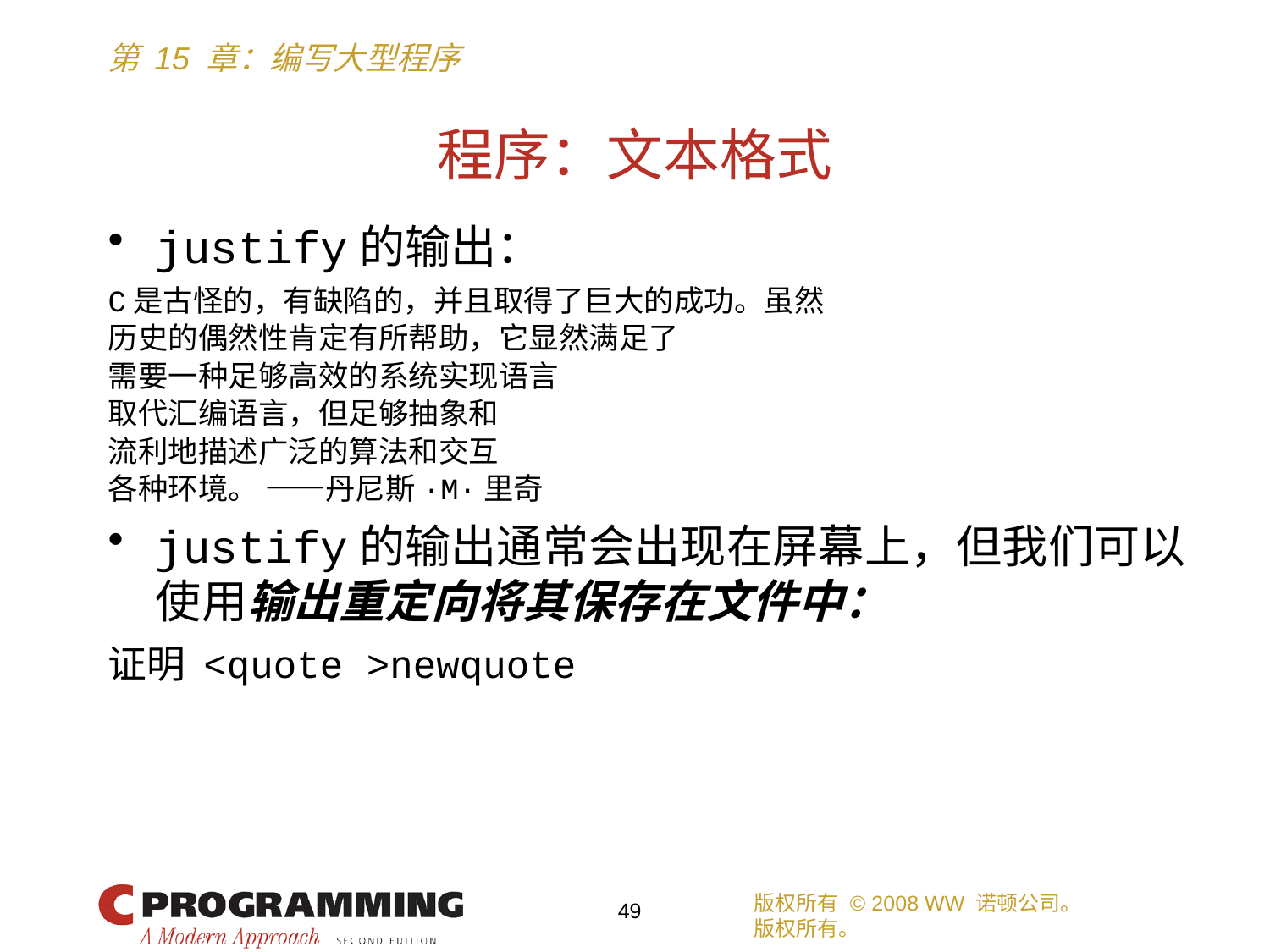

# 程序：文本格式
justify的输出：
C是古怪的，有缺陷的，并且取得了巨大的成功。虽然
历史的偶然性肯定有所帮助，它显然满足了
需要一种足够高效的系统实现语言
取代汇编语言，但足够抽象和
流利地描述广泛的算法和交互
各种环境。 ——丹尼斯·M·里奇
justify的输出通常会出现在屏幕上，但我们可以使用输出重定向将其保存在文件中：
证明 <quote >newquote

版权所有 © 2008 WW 诺顿公司。
版权所有。
49